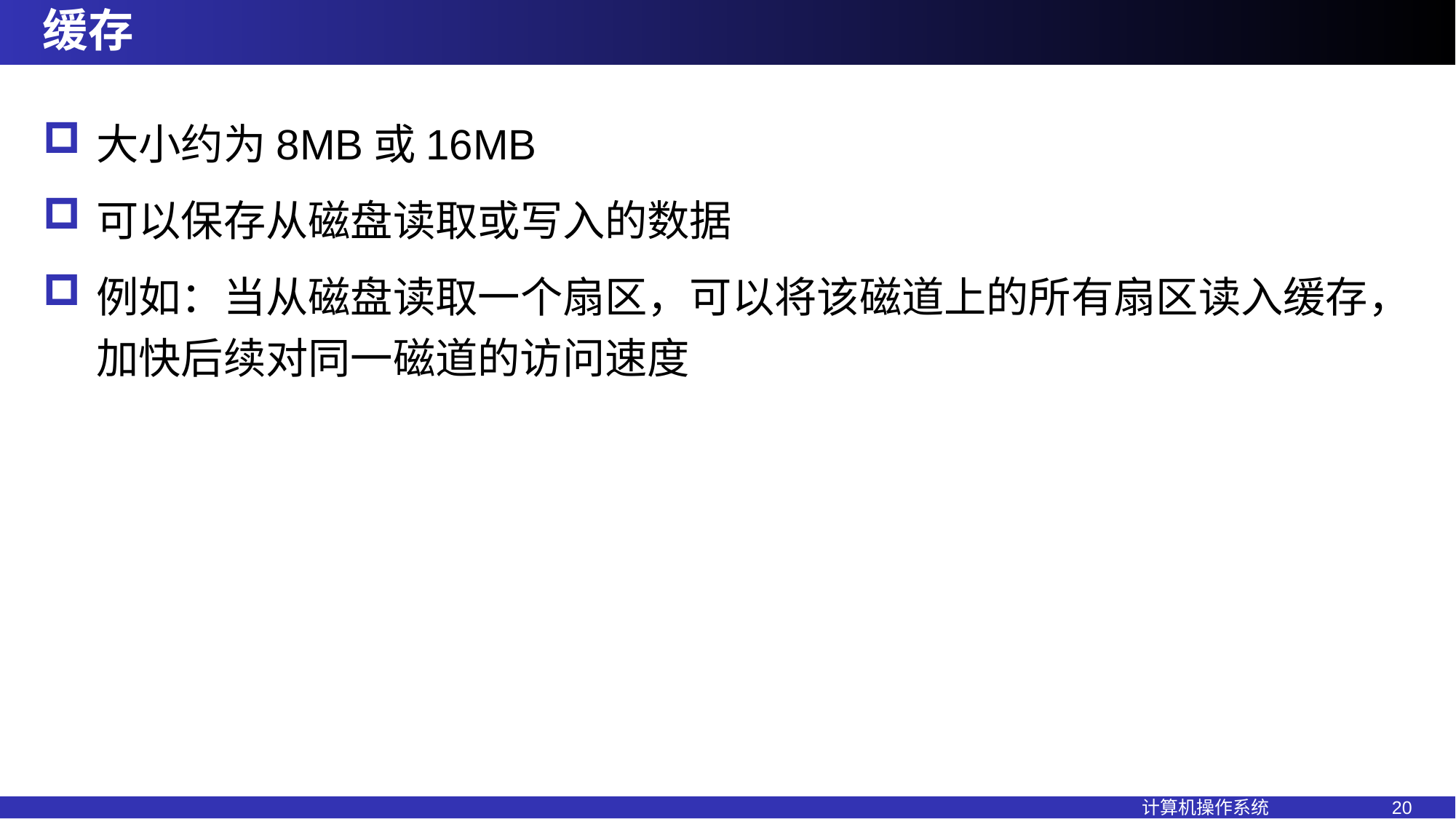

# 缓存
大小约为8MB或16MB
可以保存从磁盘读取或写入的数据
例如：当从磁盘读取一个扇区，可以将该磁道上的所有扇区读入缓存，加快后续对同一磁道的访问速度
计算机操作系统                     20